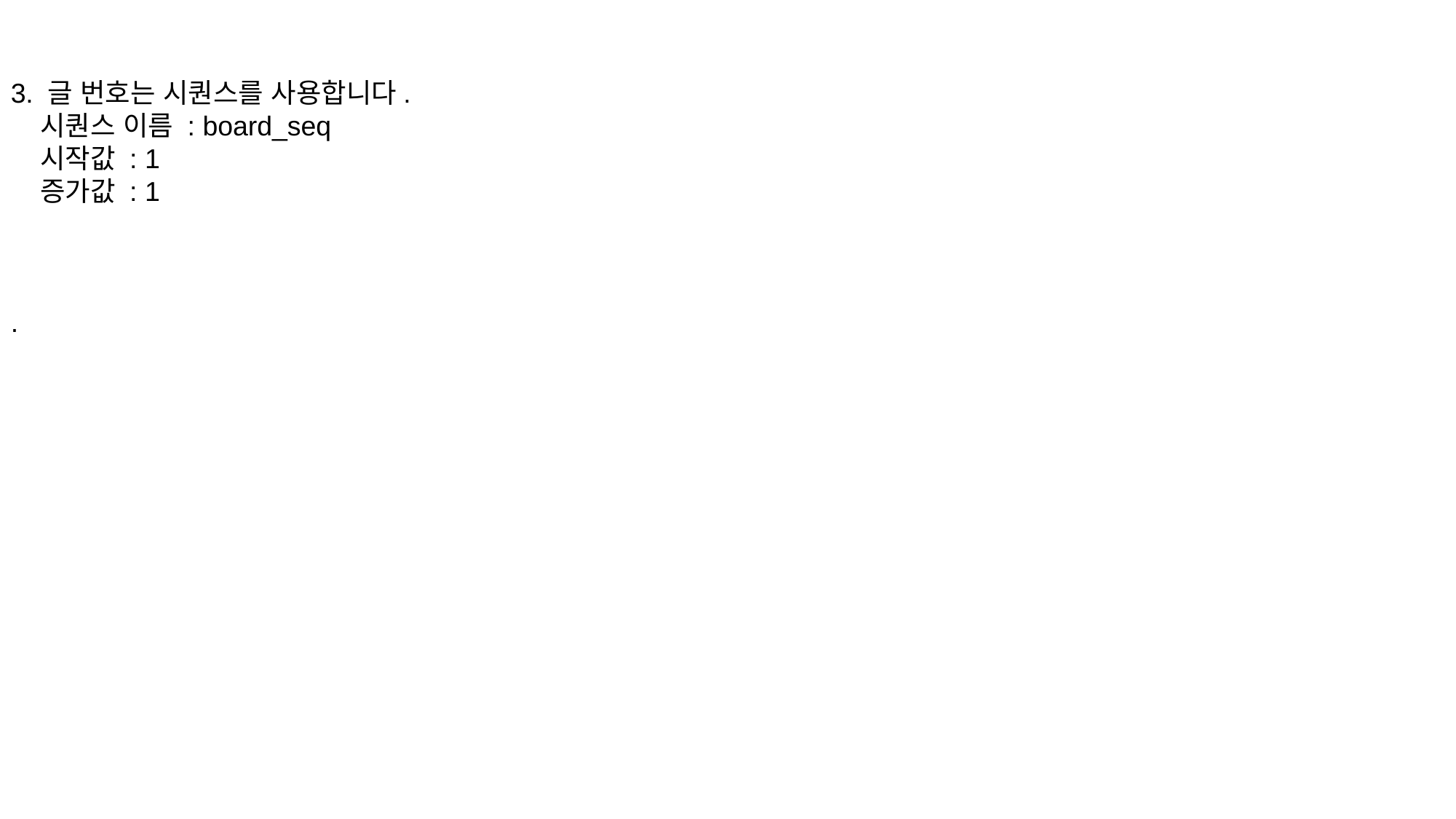

3. 글 번호는 시퀀스를 사용합니다.
   시퀀스 이름 : board_seq
   시작값 : 1
   증가값 : 1

.